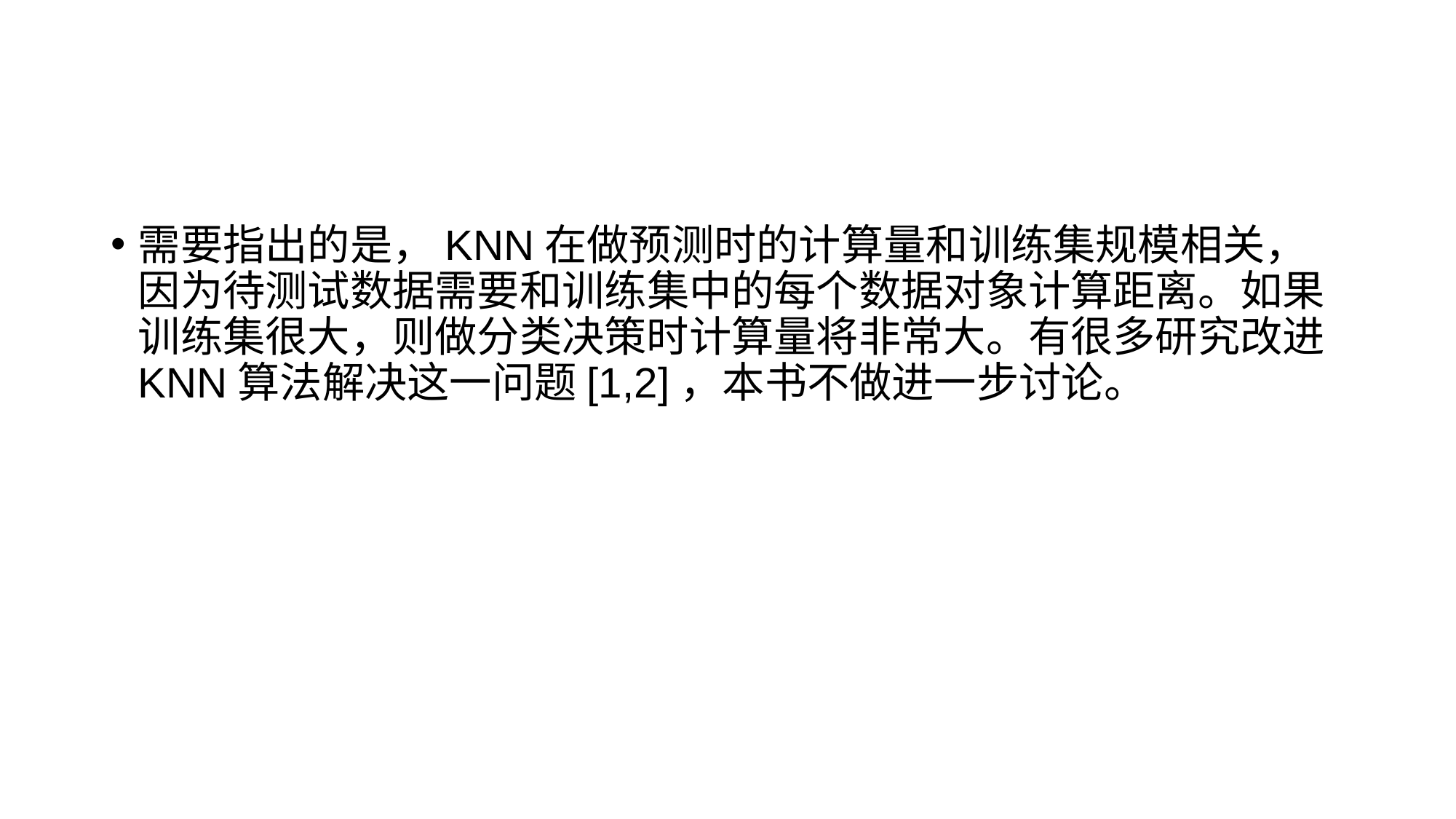

#
需要指出的是，KNN在做预测时的计算量和训练集规模相关，因为待测试数据需要和训练集中的每个数据对象计算距离。如果训练集很大，则做分类决策时计算量将非常大。有很多研究改进KNN算法解决这一问题[1,2]，本书不做进一步讨论。